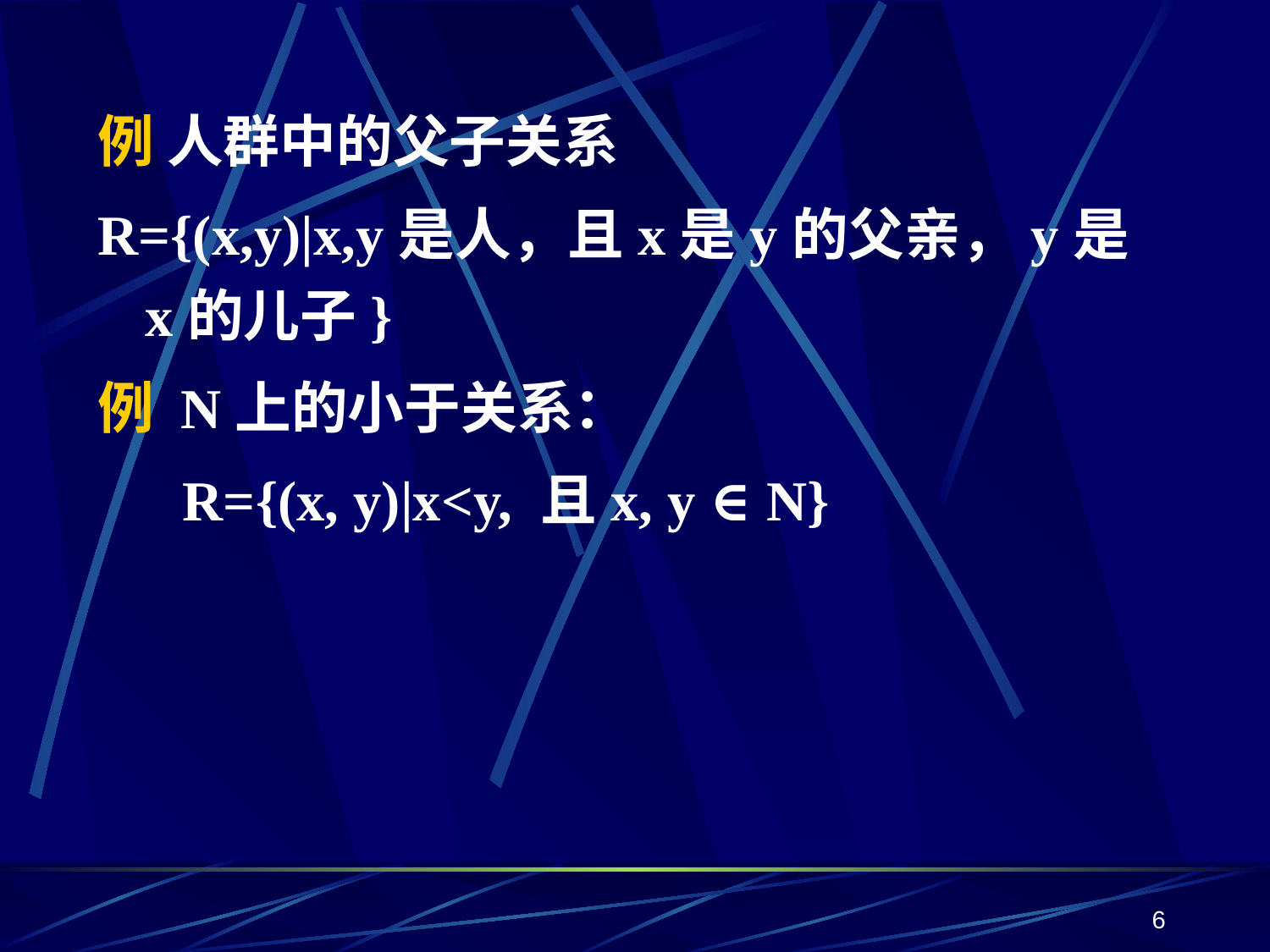

例 人群中的父子关系
R={(x,y)|x,y是人，且x是y的父亲，y是x的儿子}
例 N上的小于关系：
      R={(x, y)|x<y, 且x, y ∈N}

6